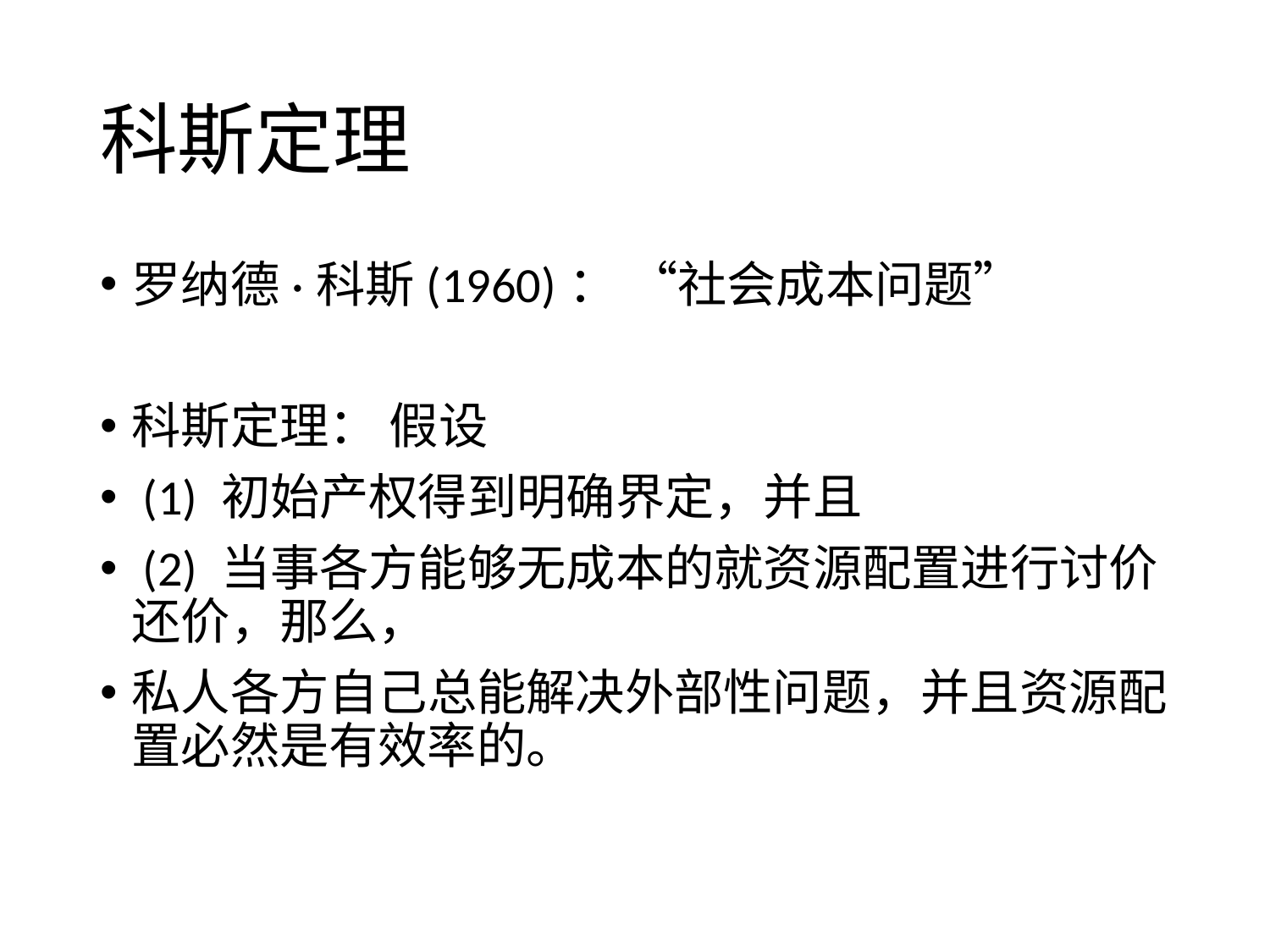

# 科斯定理
罗纳德·科斯(1960)： “社会成本问题”

科斯定理： 假设
 (1) 初始产权得到明确界定，并且
 (2) 当事各方能够无成本的就资源配置进行讨价还价，那么，
私人各方自己总能解决外部性问题，并且资源配置必然是有效率的。